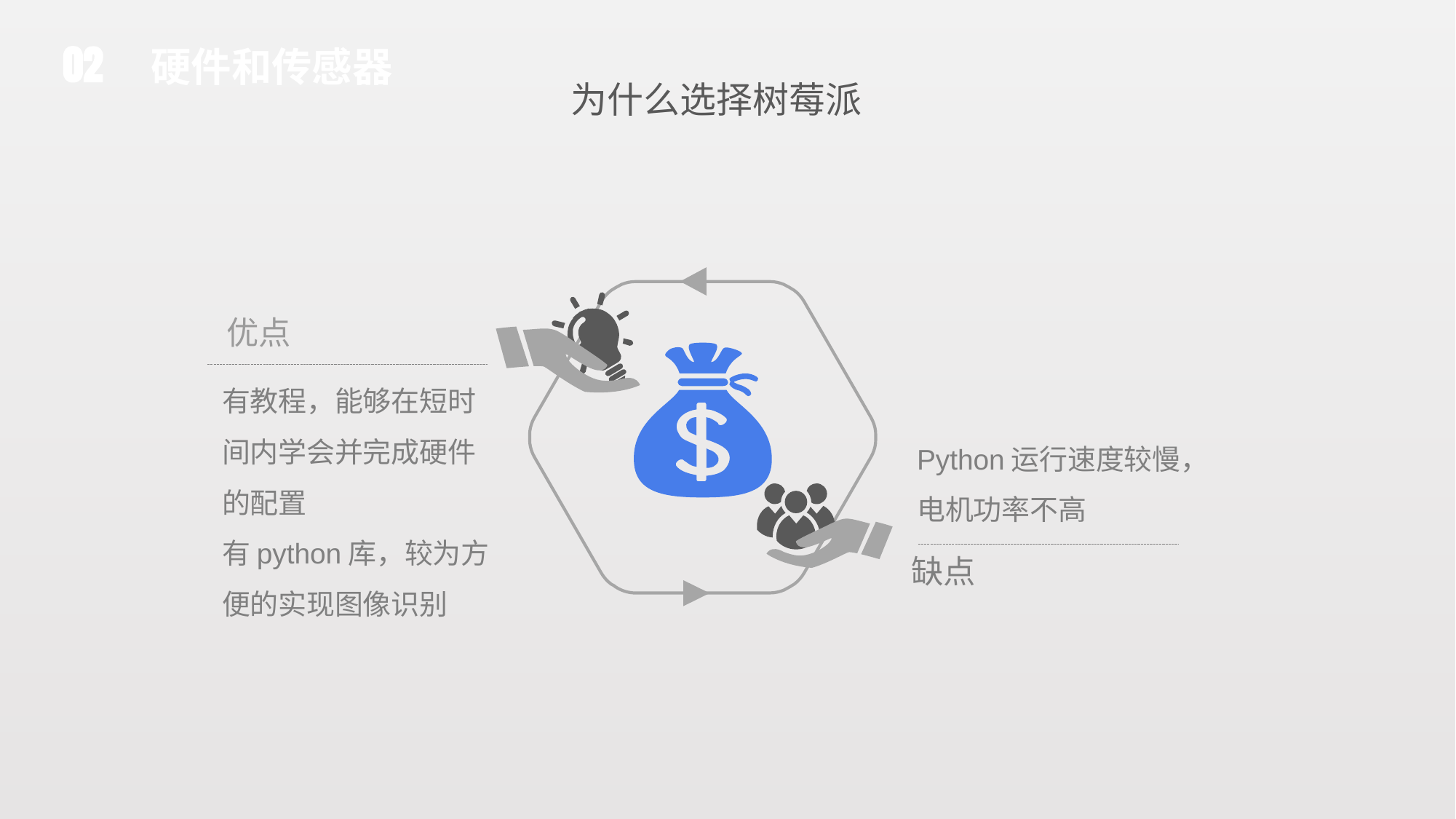

02    硬件和传感器
为什么选择树莓派

优点

有教程，能够在短时间内学会并完成硬件的配置
有python库，较为方便的实现图像识别
Python运行速度较慢，电机功率不高

缺点